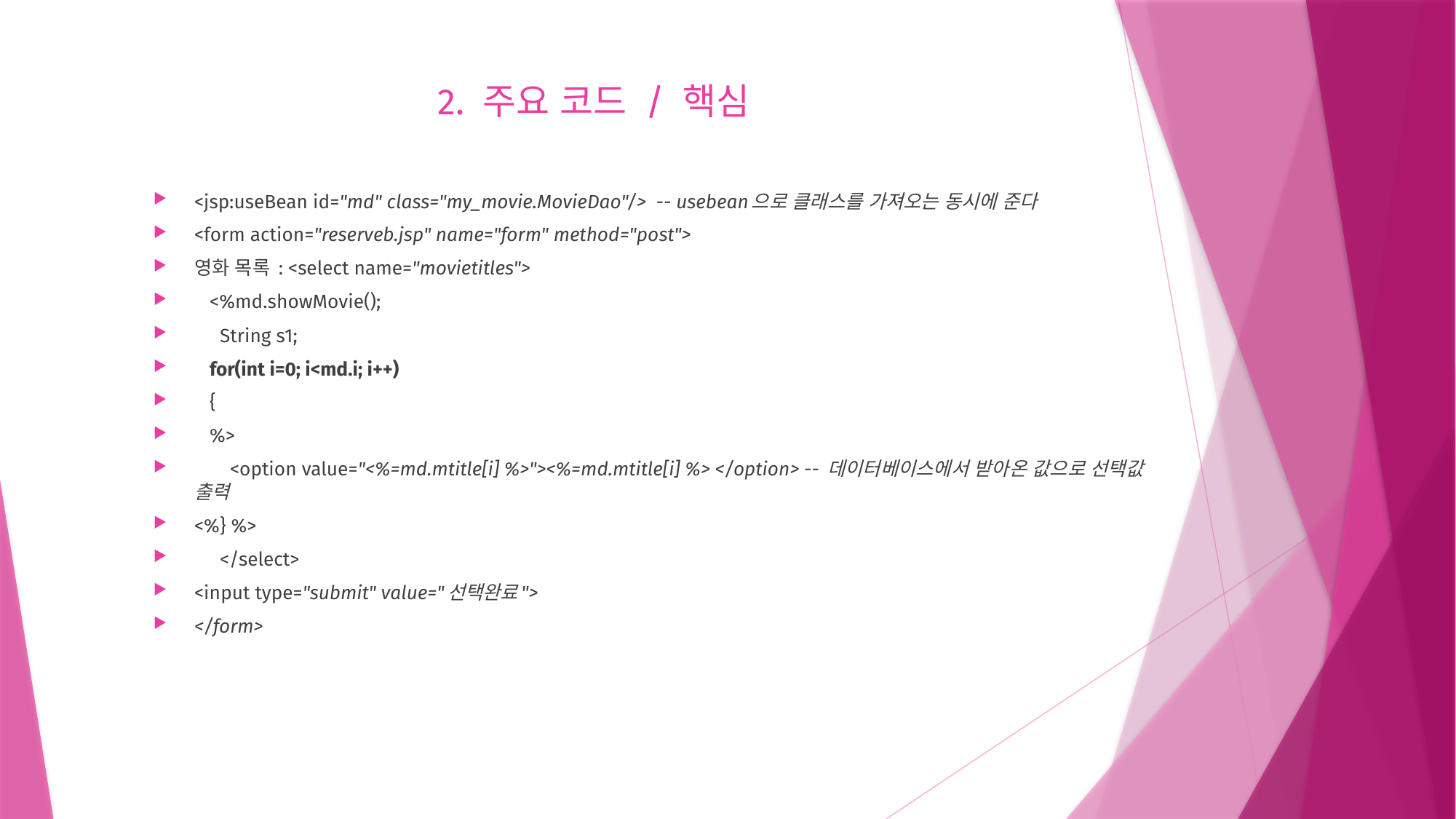

# 2. 주요 코드 / 핵심
<jsp:useBean id="md" class="my_movie.MovieDao"/>  -- usebean으로 클래스를 가져오는 동시에 준다
<form action="reserveb.jsp" name="form" method="post">
영화 목록 : <select name="movietitles">
   <%md.showMovie();
     String s1;
   for(int i=0; i<md.i; i++)
   {
   %>
       <option value="<%=md.mtitle[i] %>"><%=md.mtitle[i] %> </option> -- 데이터베이스에서 받아온 값으로 선택값 출력
<%} %>
     </select>
<input type="submit" value="선택완료">
</form>